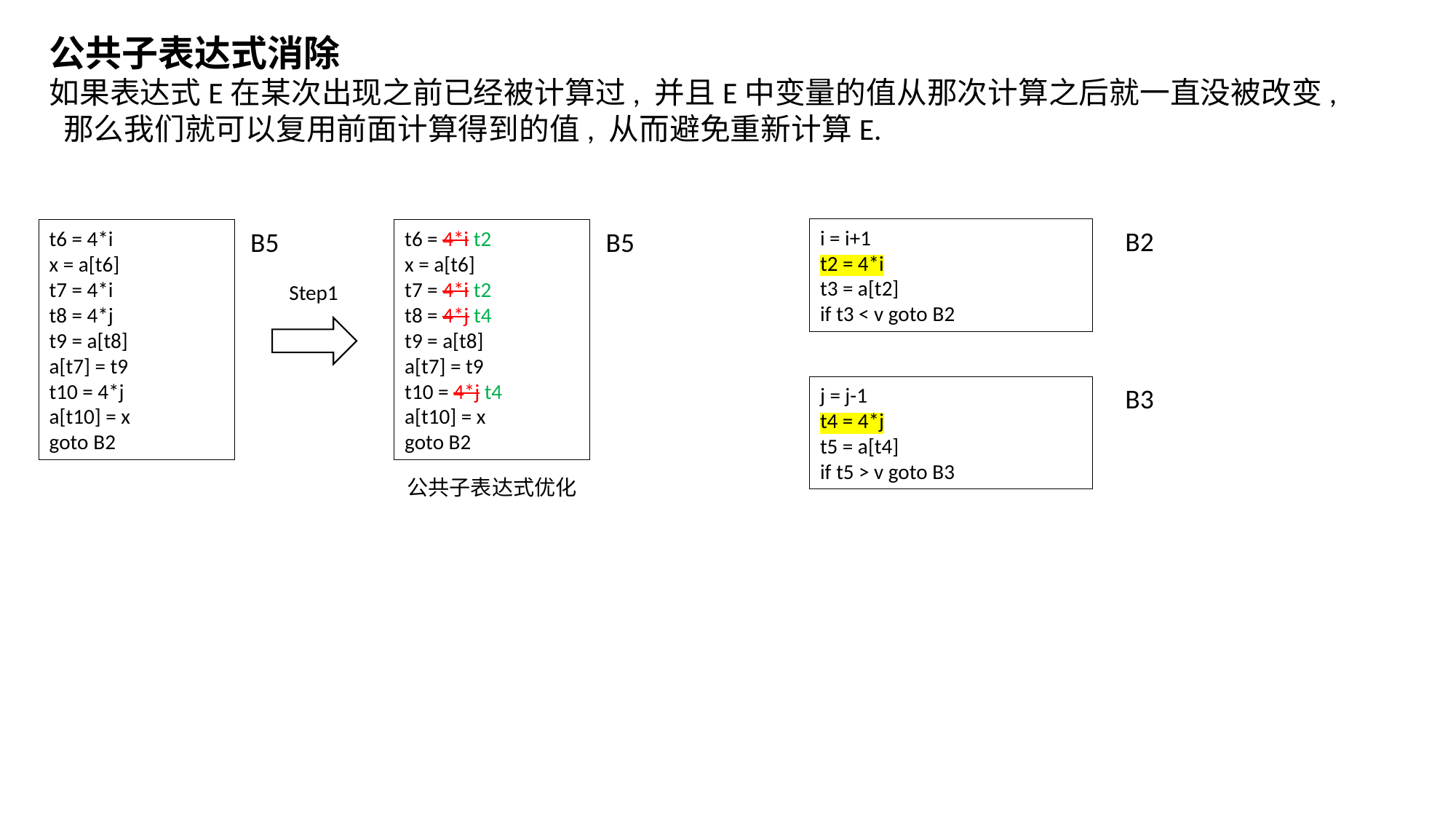

公共子表达式消除
如果表达式E在某次出现之前已经被计算过, 并且E中变量的值从那次计算之后就一直没被改变, 那么我们就可以复用前面计算得到的值, 从而避免重新计算E.
i = i+1
t2 = 4*i
t3 = a[t2]
if t3 < v goto B2

B2
t6 = 4*i
x = a[t6]
t7 = 4*i
t8 = 4*j
t9 = a[t8]
a[t7] = t9
t10 = 4*j
a[t10] = x
goto B2
B5
t6 = 4*i t2
x = a[t6]
t7 = 4*i t2
t8 = 4*j t4
t9 = a[t8]
a[t7] = t9
t10 = 4*j t4
a[t10] = x
goto B2
B5
Step1

j = j-1
t4 = 4*j
t5 = a[t4]
if t5 > v goto B3

B3

公共子表达式优化